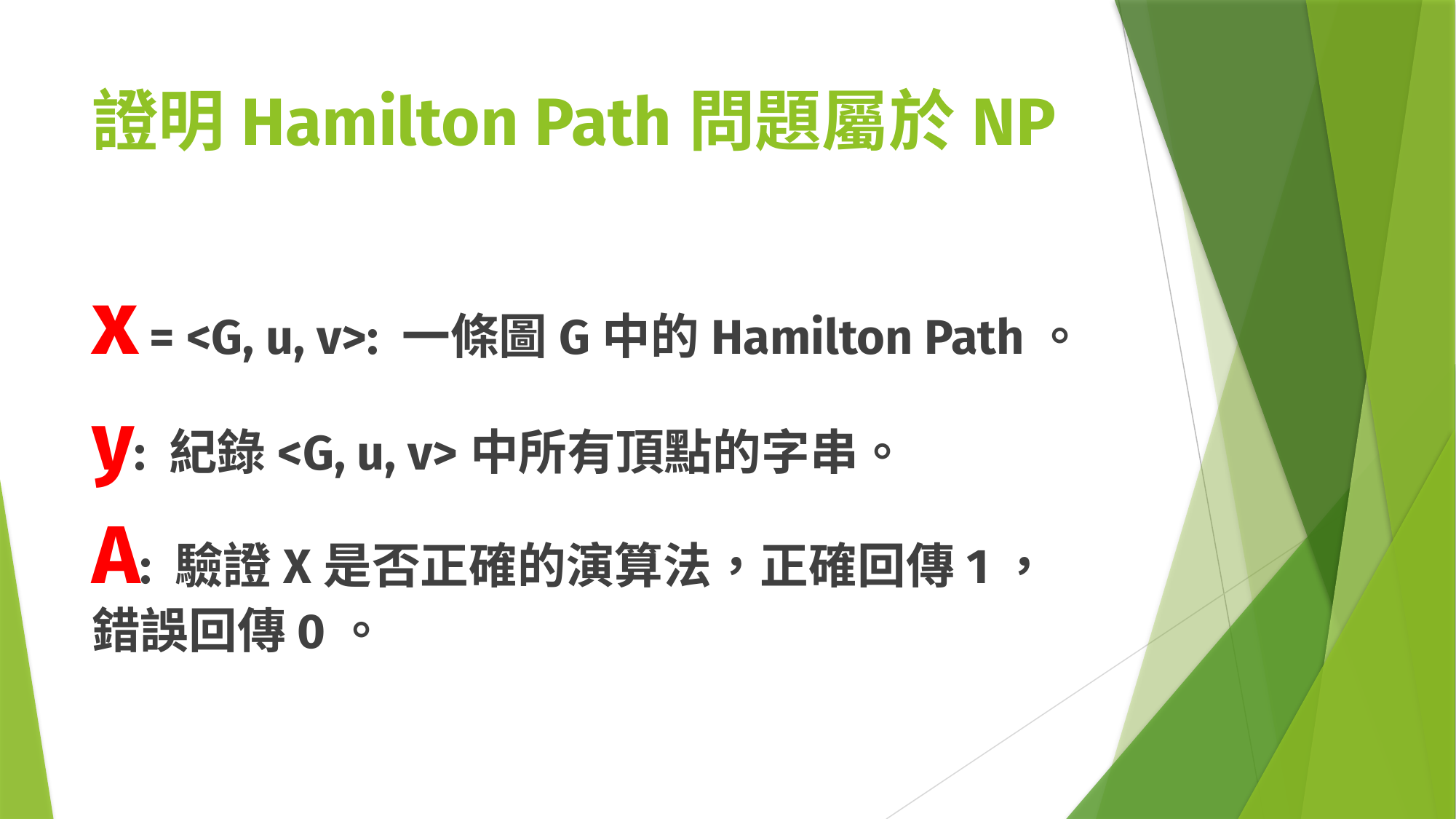

# 證明Hamilton Path問題屬於NP
x = <G, u, v>: 一條圖G中的Hamilton Path。
y: 紀錄<G, u, v>中所有頂點的字串。
A: 驗證X是否正確的演算法，正確回傳1，錯誤回傳0。